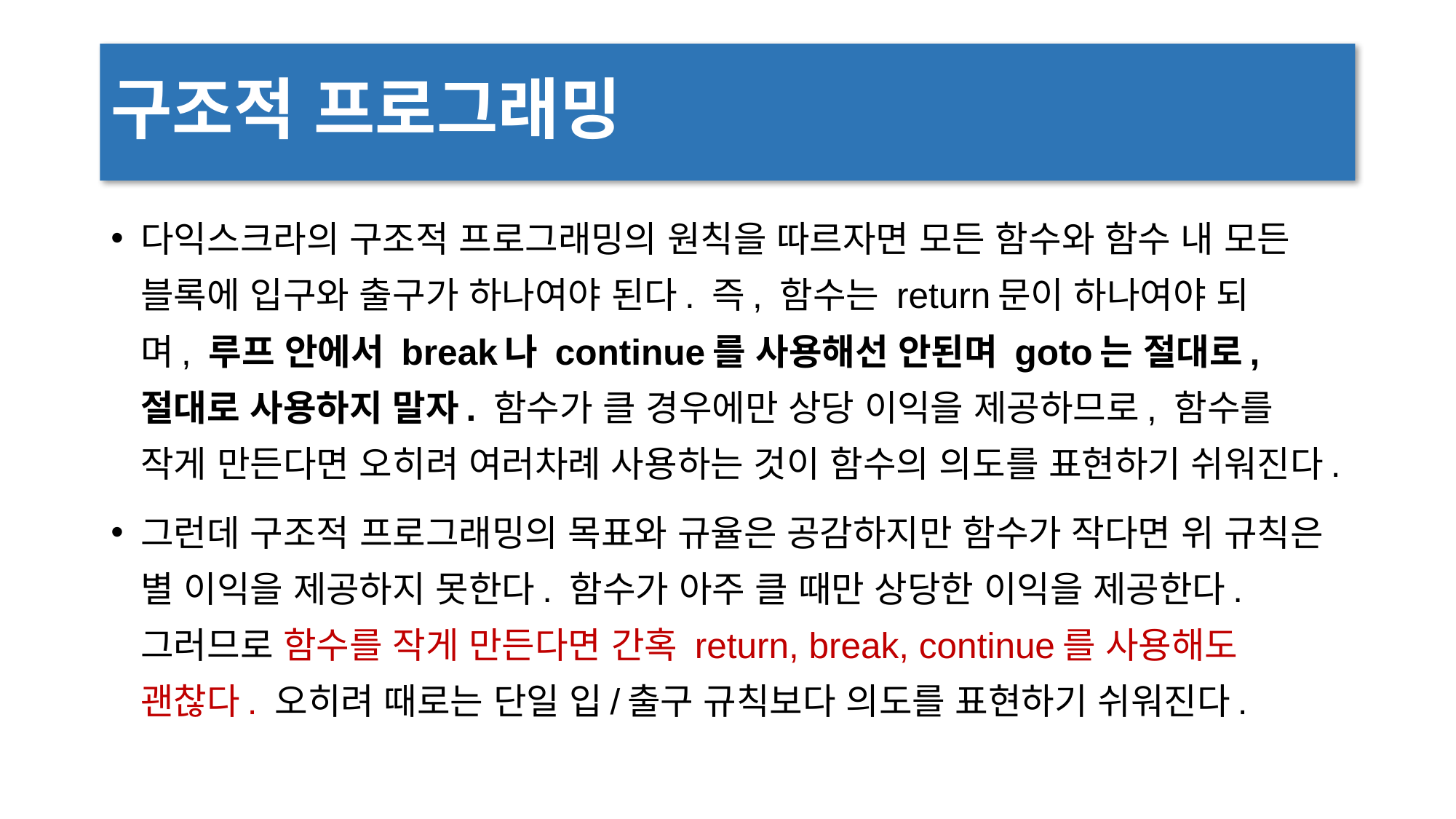

# 구조적 프로그래밍
다익스크라의 구조적 프로그래밍의 원칙을 따르자면 모든 함수와 함수 내 모든 블록에 입구와 출구가 하나여야 된다. 즉, 함수는 return문이 하나여야 되며, 루프 안에서 break나 continue를 사용해선 안된며 goto는 절대로, 절대로 사용하지 말자. 함수가 클 경우에만 상당 이익을 제공하므로, 함수를 작게 만든다면 오히려 여러차례 사용하는 것이 함수의 의도를 표현하기 쉬워진다.
그런데 구조적 프로그래밍의 목표와 규율은 공감하지만 함수가 작다면 위 규칙은 별 이익을 제공하지 못한다. 함수가 아주 클 때만 상당한 이익을 제공한다. 그러므로 함수를 작게 만든다면 간혹 return, break, continue를 사용해도 괜찮다. 오히려 때로는 단일 입/출구 규칙보다 의도를 표현하기 쉬워진다.